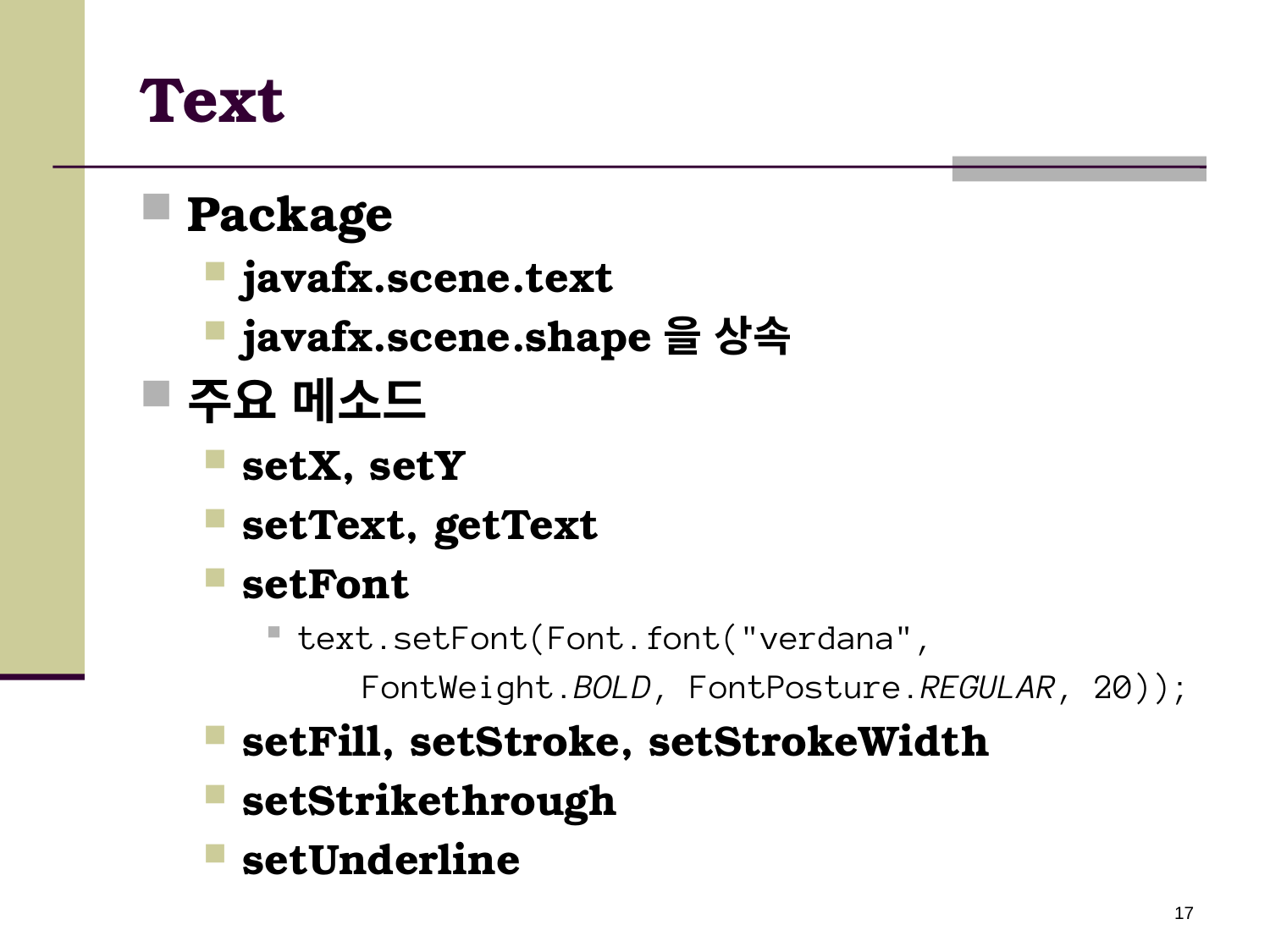

# Text
Package
javafx.scene.text
javafx.scene.shape을 상속
주요 메소드
setX, setY
setText, getText
setFont
text.setFont(Font.font("verdana",
     FontWeight.BOLD, FontPosture.REGULAR, 20));
setFill, setStroke, setStrokeWidth
setStrikethrough
setUnderline
17